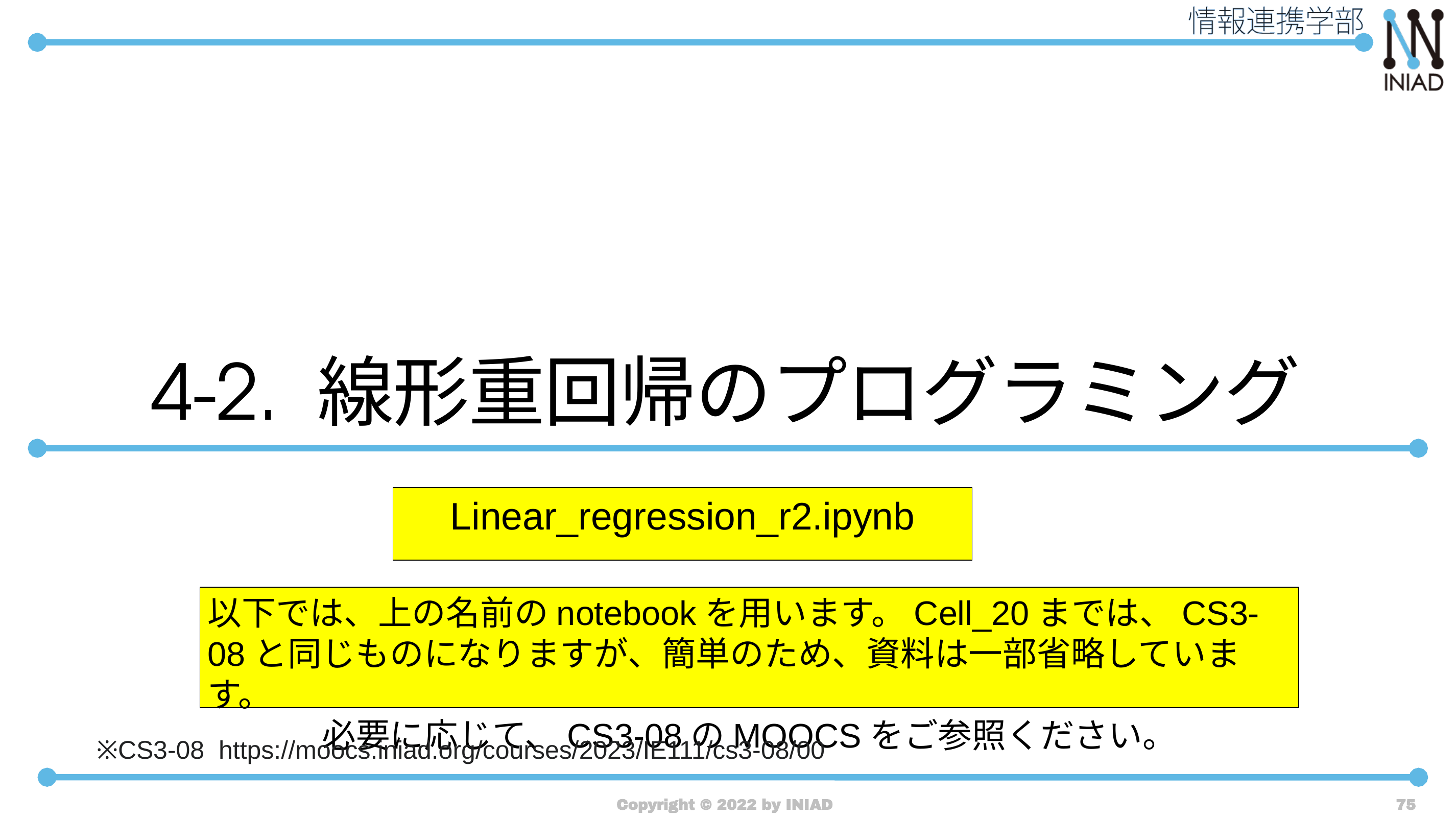

# 4-2. 線形重回帰のプログラミング

Linear_regression_r2.ipynb

以下では、上の名前のnotebookを用います。Cell_20までは、CS3-08と同じものになりますが、簡単のため、資料は一部省略しています。
必要に応じて、CS3-08のMOOCSをご参照ください。
※CS3-08  https://moocs.iniad.org/courses/2023/IE111/cs3-08/00
Copyright © 2022 by INIAD
75